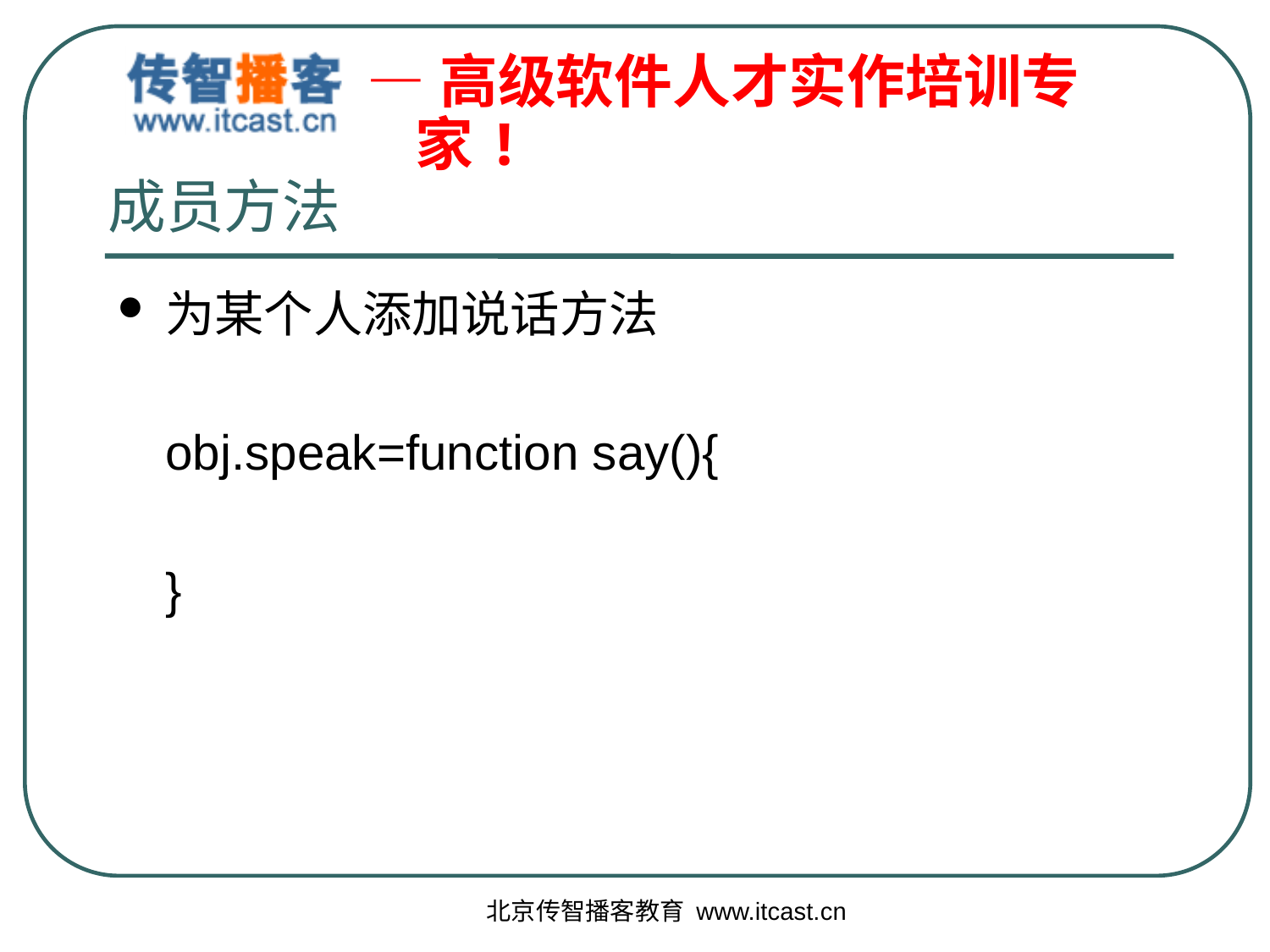

# 成员方法
为某个人添加说话方法

	obj.speak=function say(){

	}
北京传智播客教育 www.itcast.cn